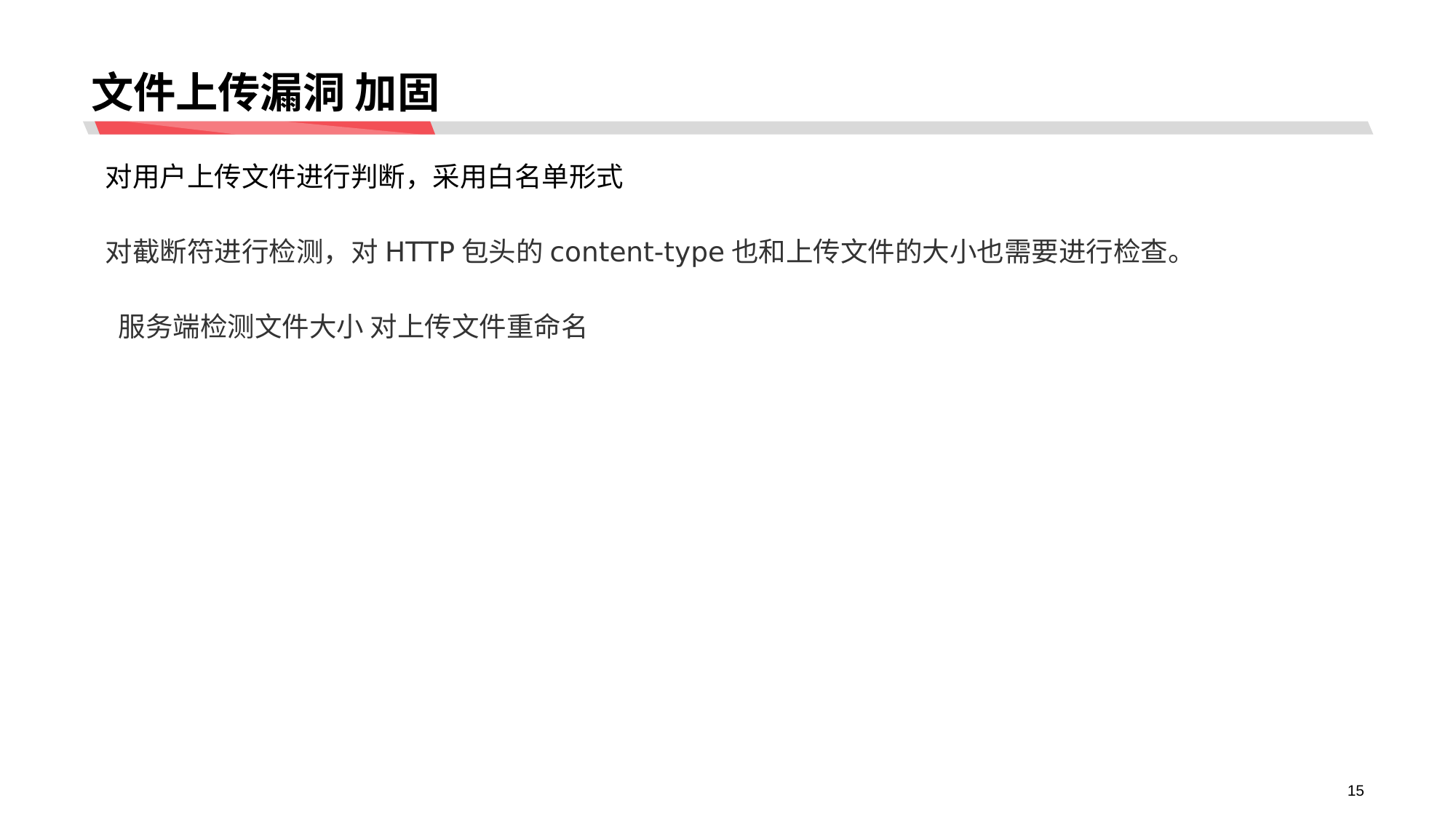

# 文件上传漏洞 加固
对用户上传文件进行判断，采用白名单形式
对截断符进行检测，对HTTP包头的content-type也和上传文件的大小也需要进行检查。
 服务端检测文件大小 对上传文件重命名
15